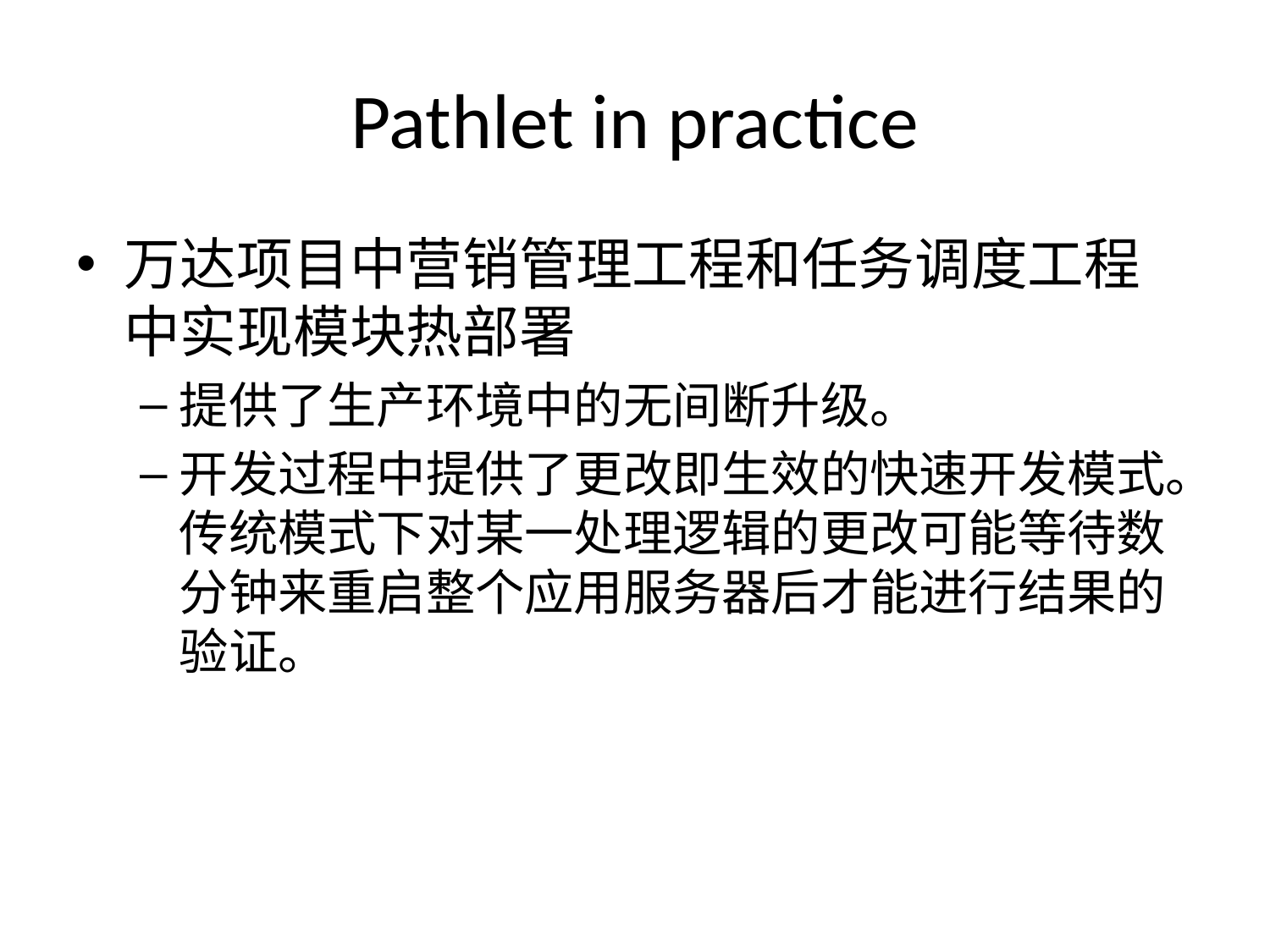

# Pathlet in practice
万达项目中营销管理工程和任务调度工程中实现模块热部署
提供了生产环境中的无间断升级。
开发过程中提供了更改即生效的快速开发模式。传统模式下对某一处理逻辑的更改可能等待数分钟来重启整个应用服务器后才能进行结果的验证。